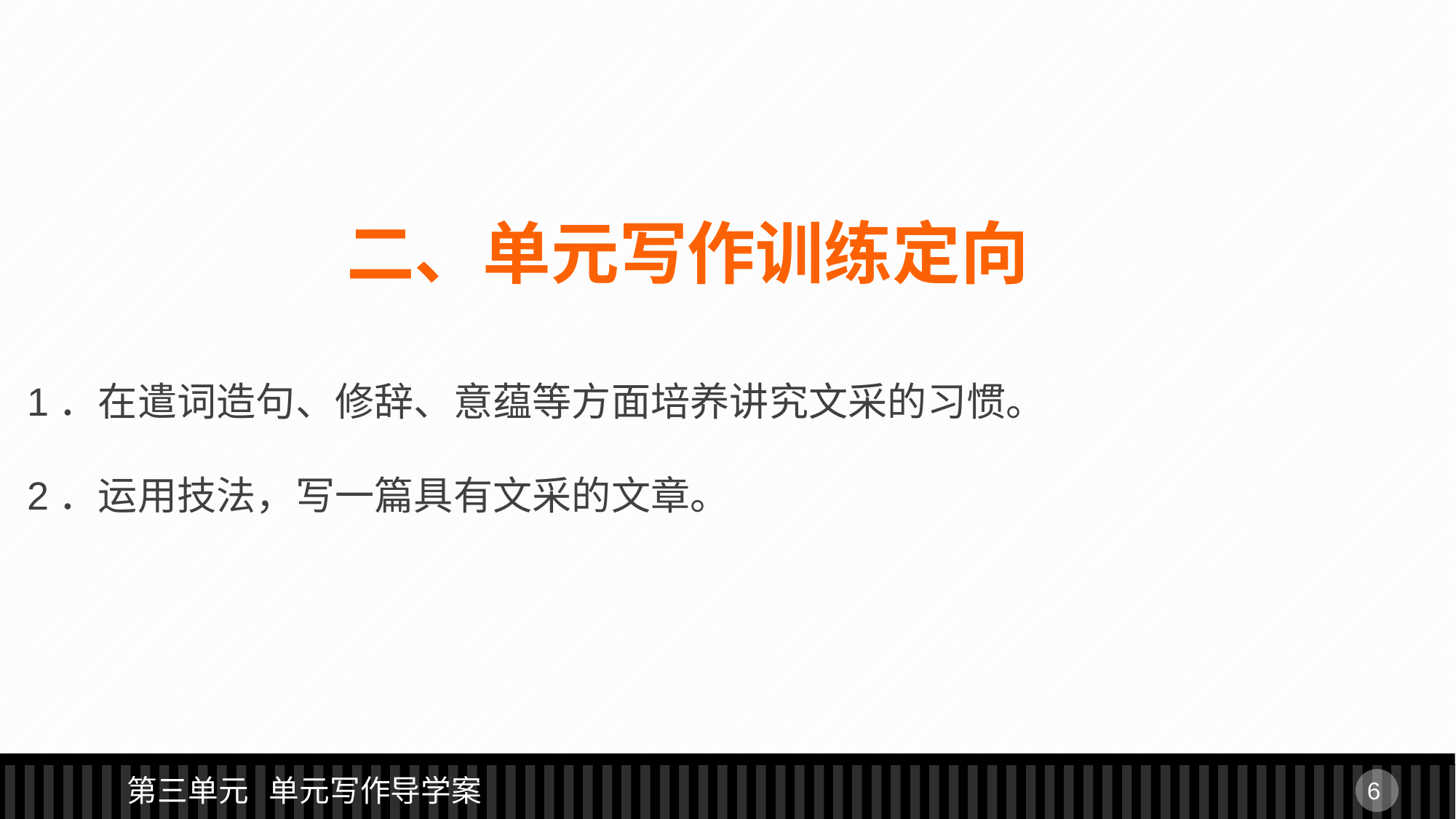

二、单元写作训练定向
1．在遣词造句、修辞、意蕴等方面培养讲究文采的习惯。
2．运用技法，写一篇具有文采的文章。